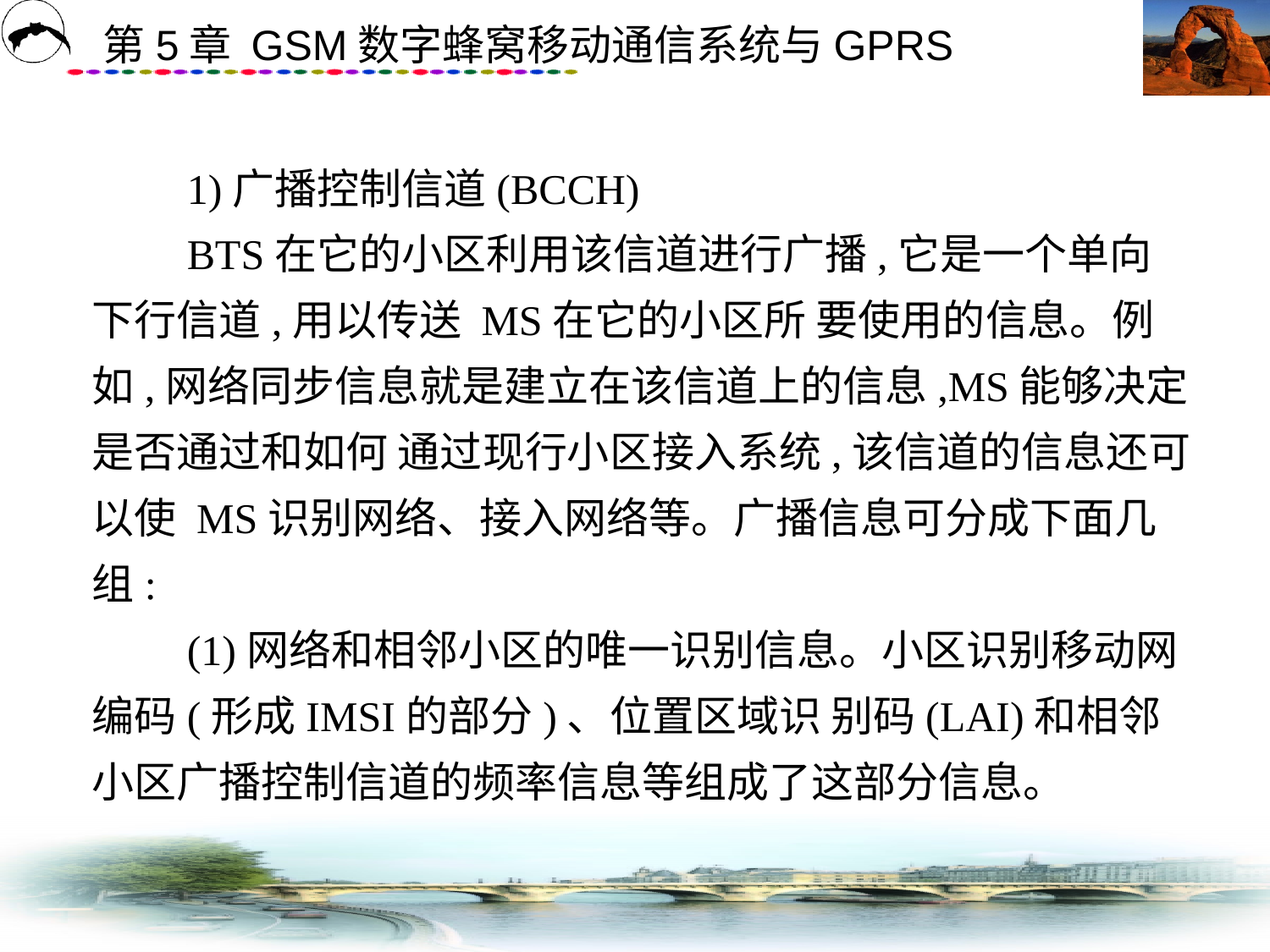

# 1)广播控制信道(BCCH) 　　BTS在它的小区利用该信道进行广播,它是一个单向下行信道,用以传送 MS在它的小区所 要使用的信息。例如,网络同步信息就是建立在该信道上的信息,MS能够决定是否通过和如何 通过现行小区接入系统,该信道的信息还可以使 MS识别网络、接入网络等。广播信息可分成下面几组: 　　(1)网络和相邻小区的唯一识别信息。小区识别移动网编码(形成IMSI的部分)、位置区域识 别码(LAI)和相邻小区广播控制信道的频率信息等组成了这部分信息。